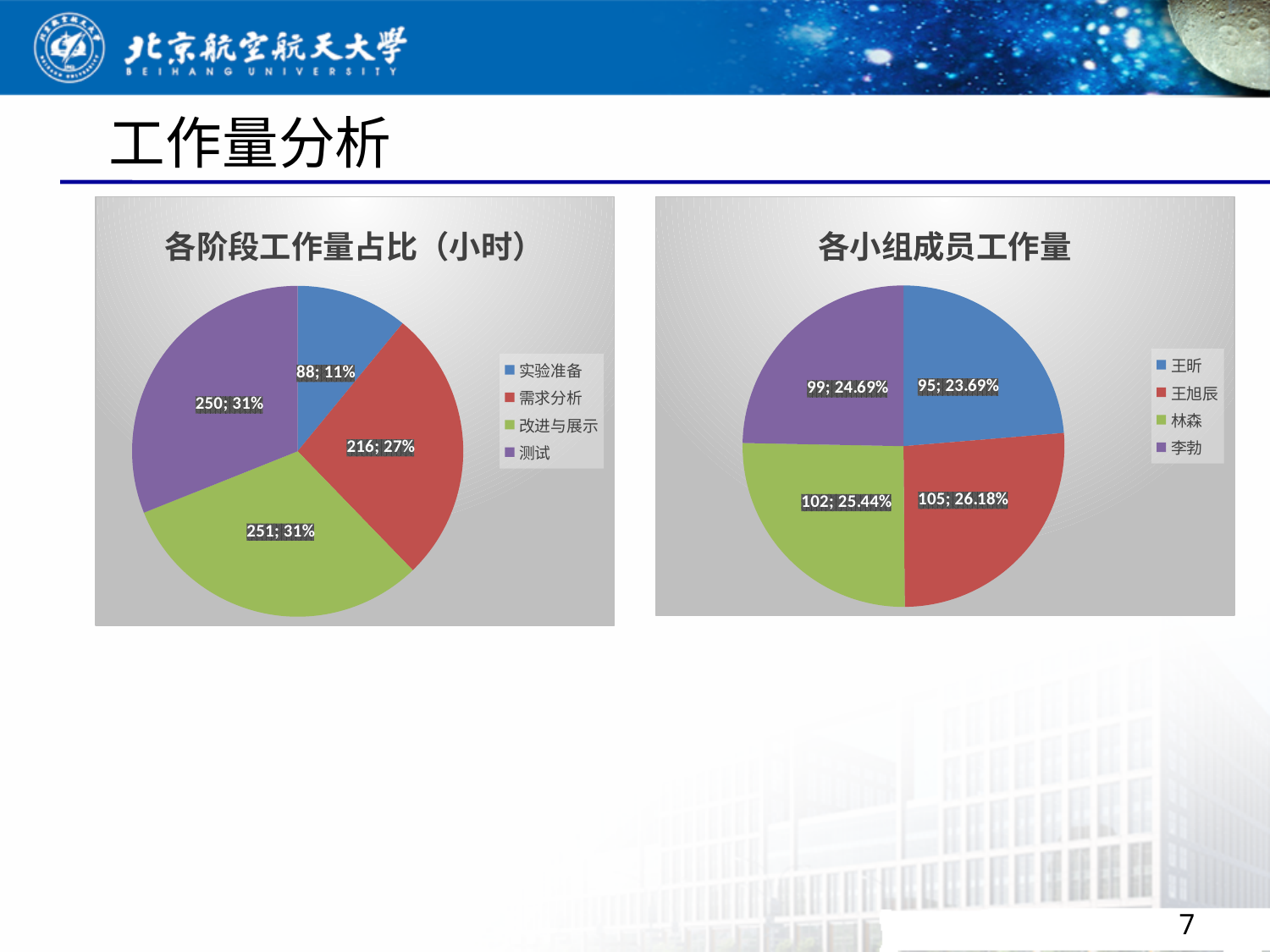

# 工作量分析

### Chart: 各阶段工作量占比（小时）

| Category |  |
|---|---|
| 实验准备 | 88.0 |
| 需求分析 | 216.0 |
| 改进与展示 | 251.0 |
| 测试 | 250.0 |

### Chart: 各小组成员工作量

| Category |  |
|---|---|
| 王昕 | 95.0 |
| 王旭辰 | 105.0 |
| 林森 | 102.0 |
| 李勃 | 99.0 |